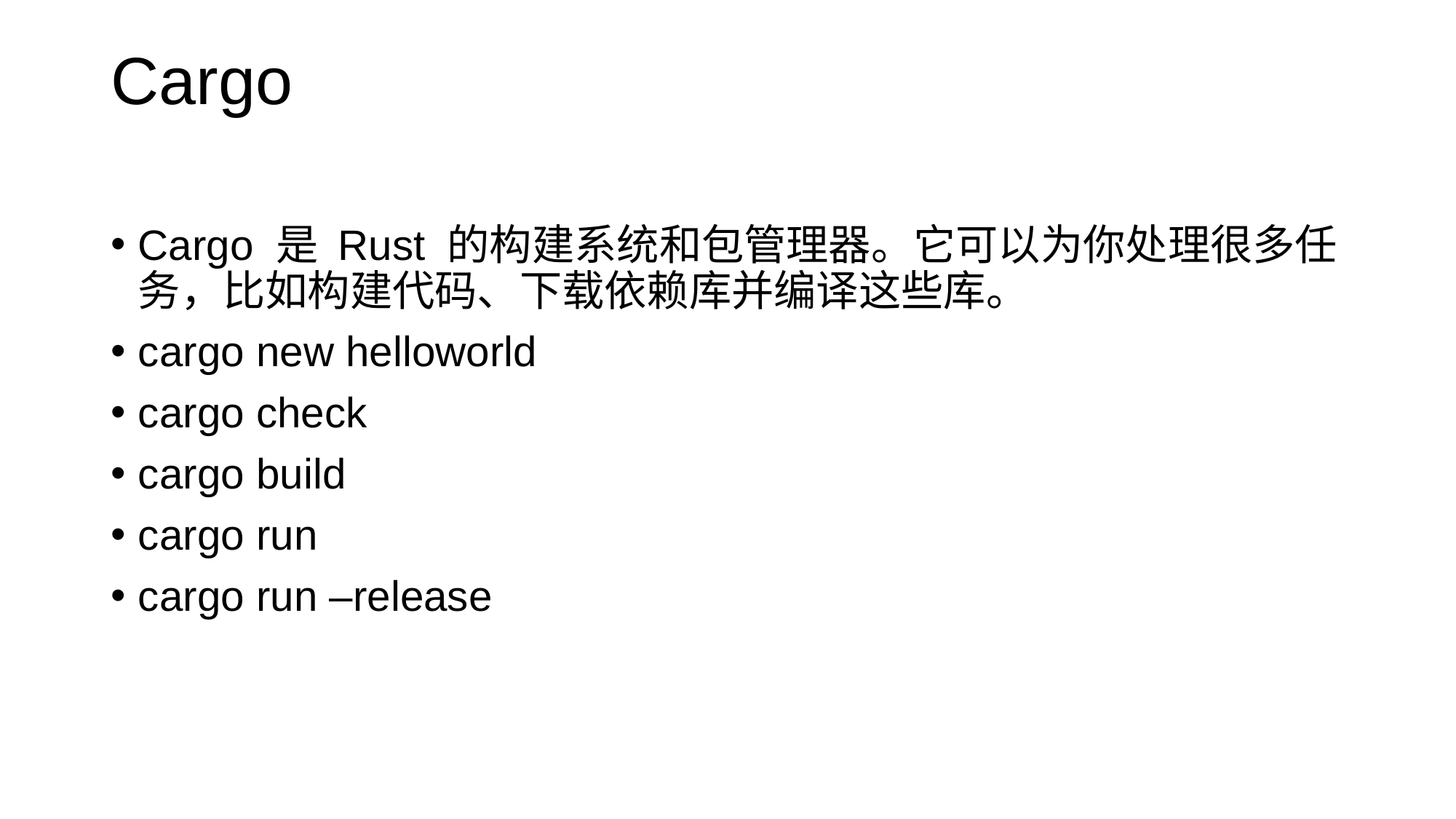

# Cargo
Cargo 是 Rust 的构建系统和包管理器。它可以为你处理很多任务，比如构建代码、下载依赖库并编译这些库。
cargo new helloworld
cargo check
cargo build
cargo run
cargo run –release